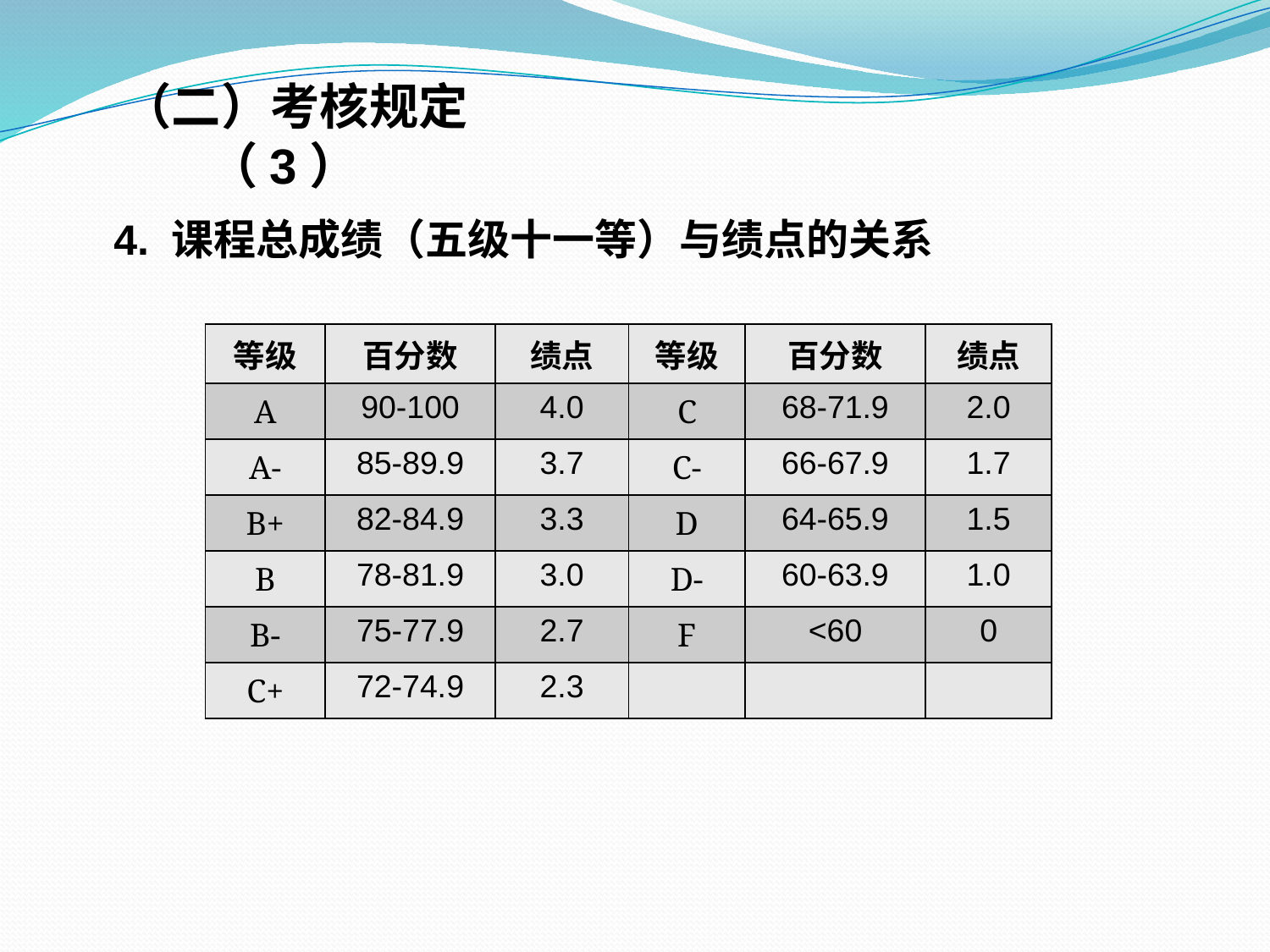

（二）考核规定（3）
 4. 课程总成绩（五级十一等）与绩点的关系
| 等级 | 百分数 | 绩点 | 等级 | 百分数 | 绩点 |
| --- | --- | --- | --- | --- | --- |
| A | 90-100 | 4.0 | C | 68-71.9 | 2.0 |
| A- | 85-89.9 | 3.7 | C- | 66-67.9 | 1.7 |
| B+ | 82-84.9 | 3.3 | D | 64-65.9 | 1.5 |
| B | 78-81.9 | 3.0 | D- | 60-63.9 | 1.0 |
| B- | 75-77.9 | 2.7 | F | <60 | 0 |
| C+ | 72-74.9 | 2.3 |  |  |  |